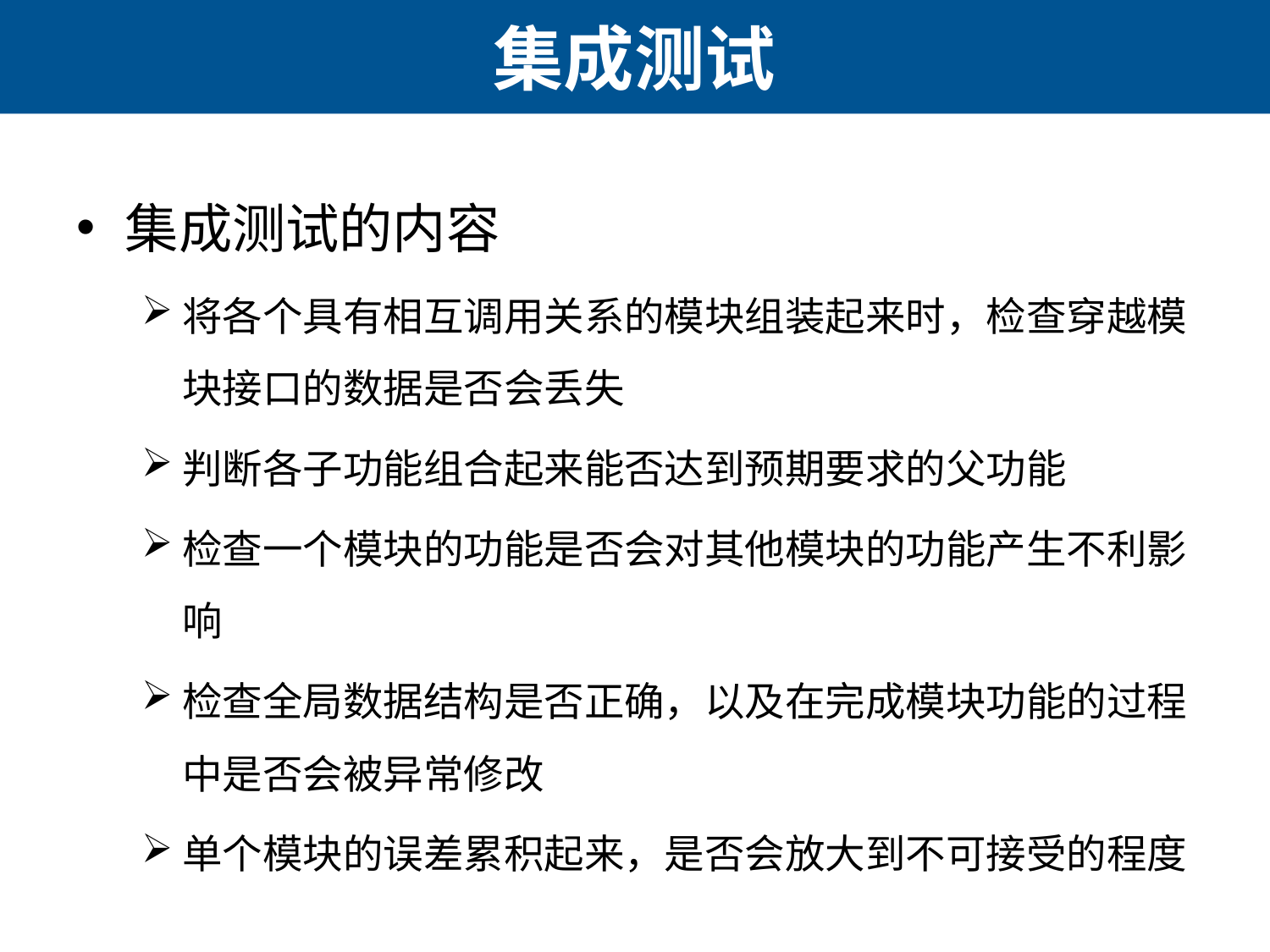

# 集成测试
集成测试的内容
将各个具有相互调用关系的模块组装起来时，检查穿越模块接口的数据是否会丢失
判断各子功能组合起来能否达到预期要求的父功能
检查一个模块的功能是否会对其他模块的功能产生不利影响
检查全局数据结构是否正确，以及在完成模块功能的过程中是否会被异常修改
单个模块的误差累积起来，是否会放大到不可接受的程度